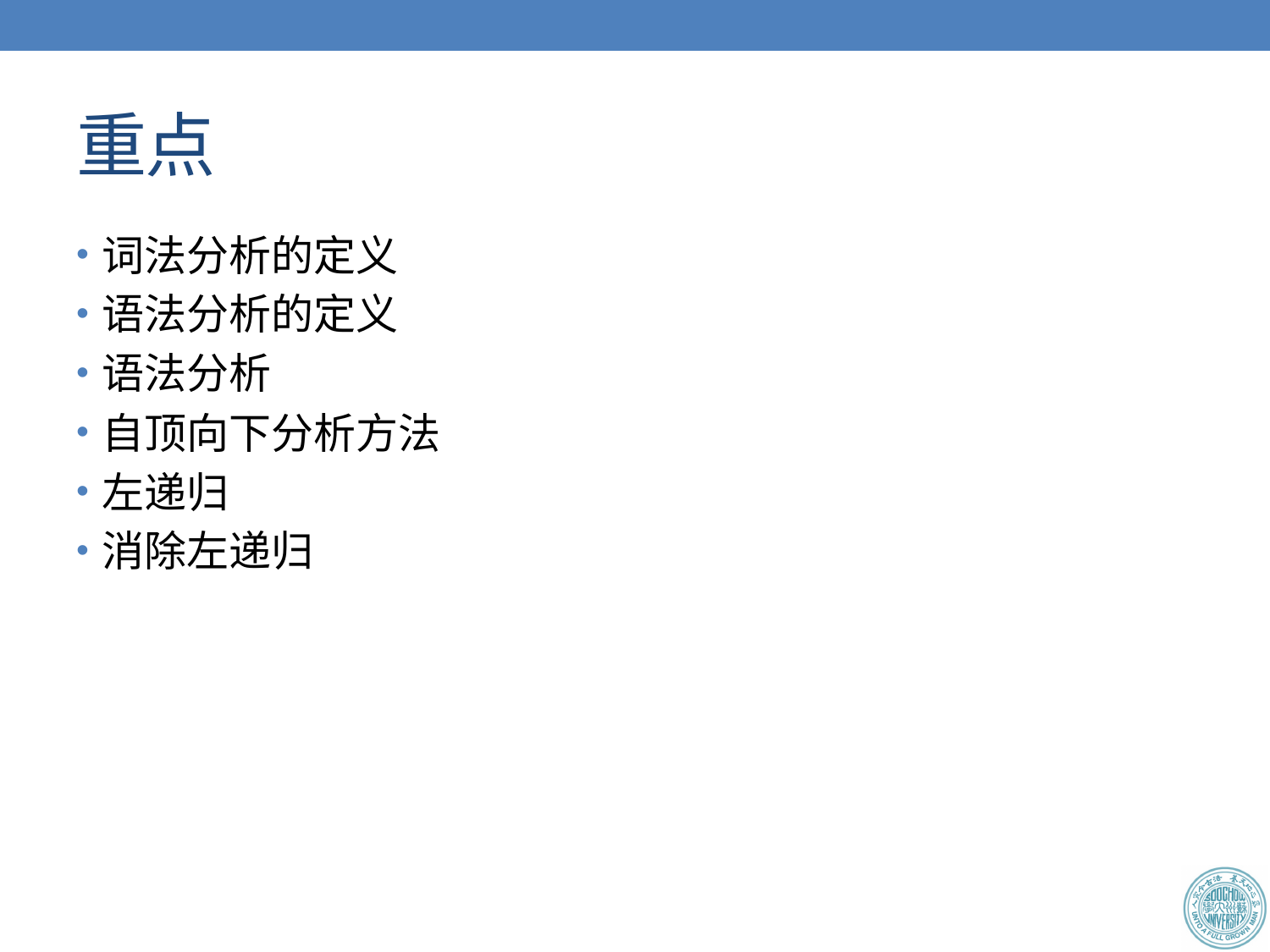

# 重点
词法分析的定义
语法分析的定义
语法分析
自顶向下分析方法
左递归
消除左递归